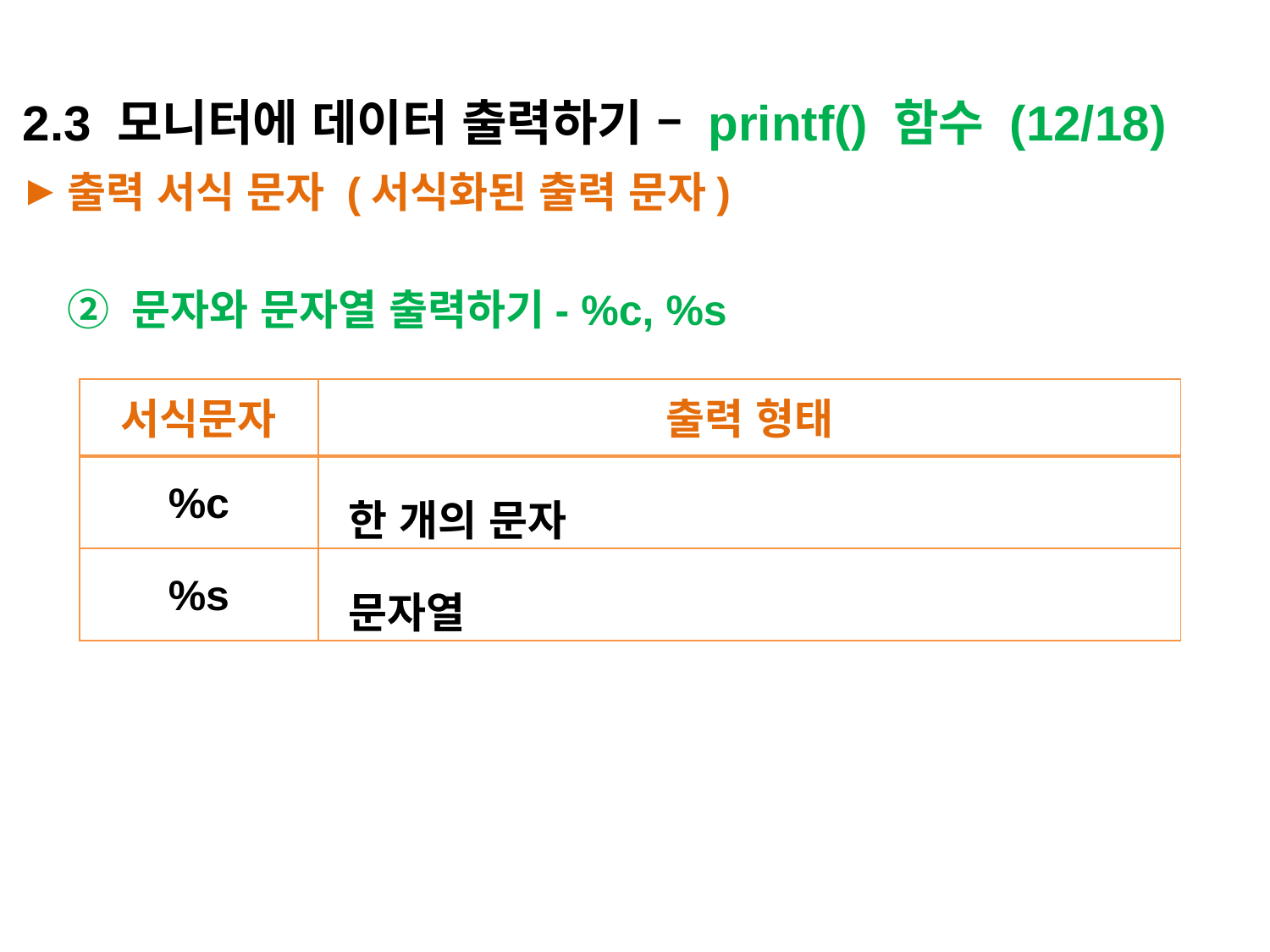

# 2.3 모니터에 데이터 출력하기 – printf() 함수 (12/18)
출력 서식 문자 (서식화된 출력 문자)

	② 문자와 문자열 출력하기- %c, %s
| 서식문자 | 출력 형태 |
| --- | --- |
| %c | 한 개의 문자 |
| %s | 문자열 |